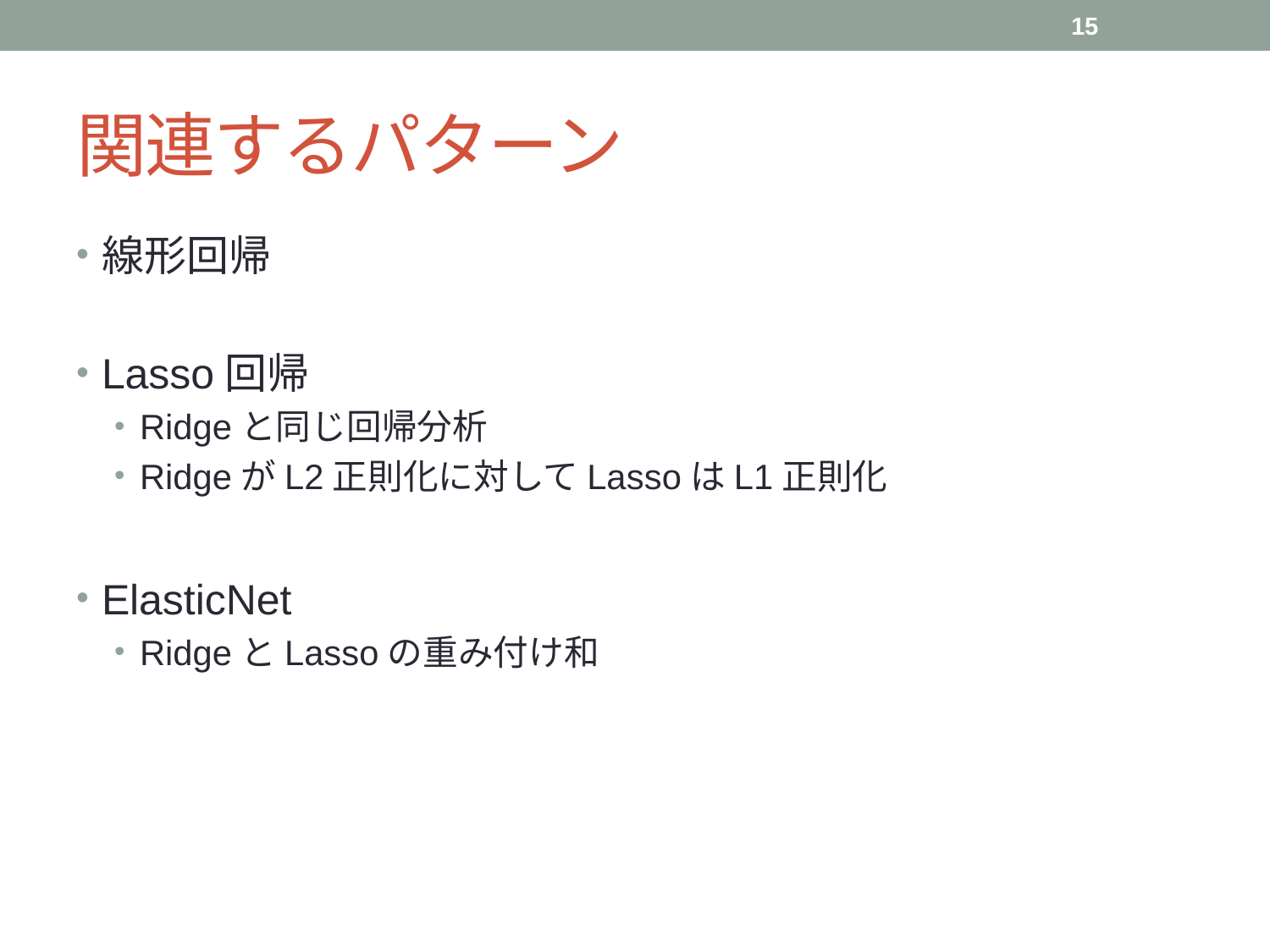

15
# 関連するパターン
線形回帰

Lasso回帰
Ridgeと同じ回帰分析
RidgeがL2正則化に対してLassoはL1正則化

ElasticNet
RidgeとLassoの重み付け和